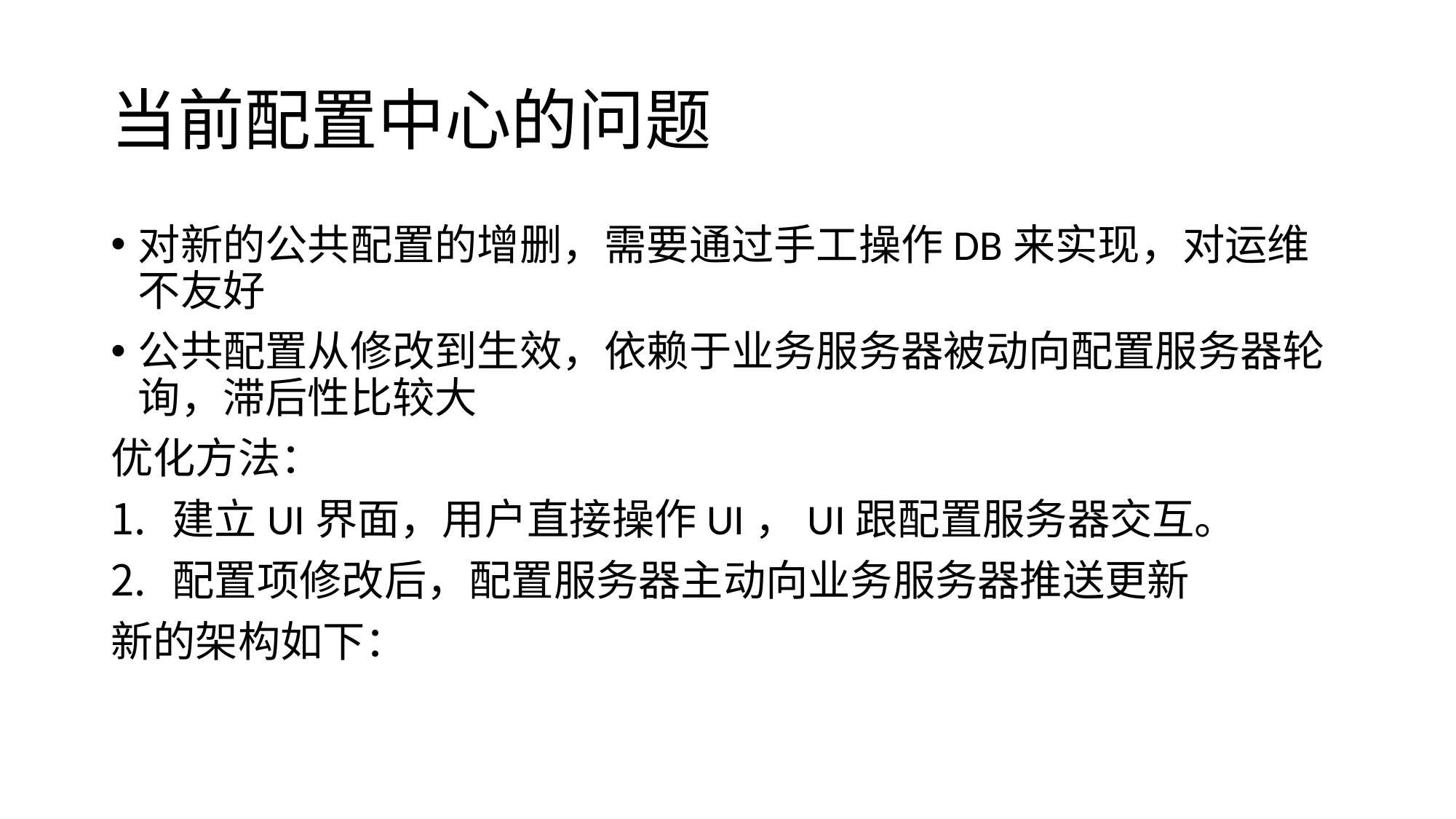

# 当前配置中心的问题
对新的公共配置的增删，需要通过手工操作DB来实现，对运维不友好
公共配置从修改到生效，依赖于业务服务器被动向配置服务器轮询，滞后性比较大
优化方法：
建立UI界面，用户直接操作UI，UI跟配置服务器交互。
配置项修改后，配置服务器主动向业务服务器推送更新
新的架构如下：